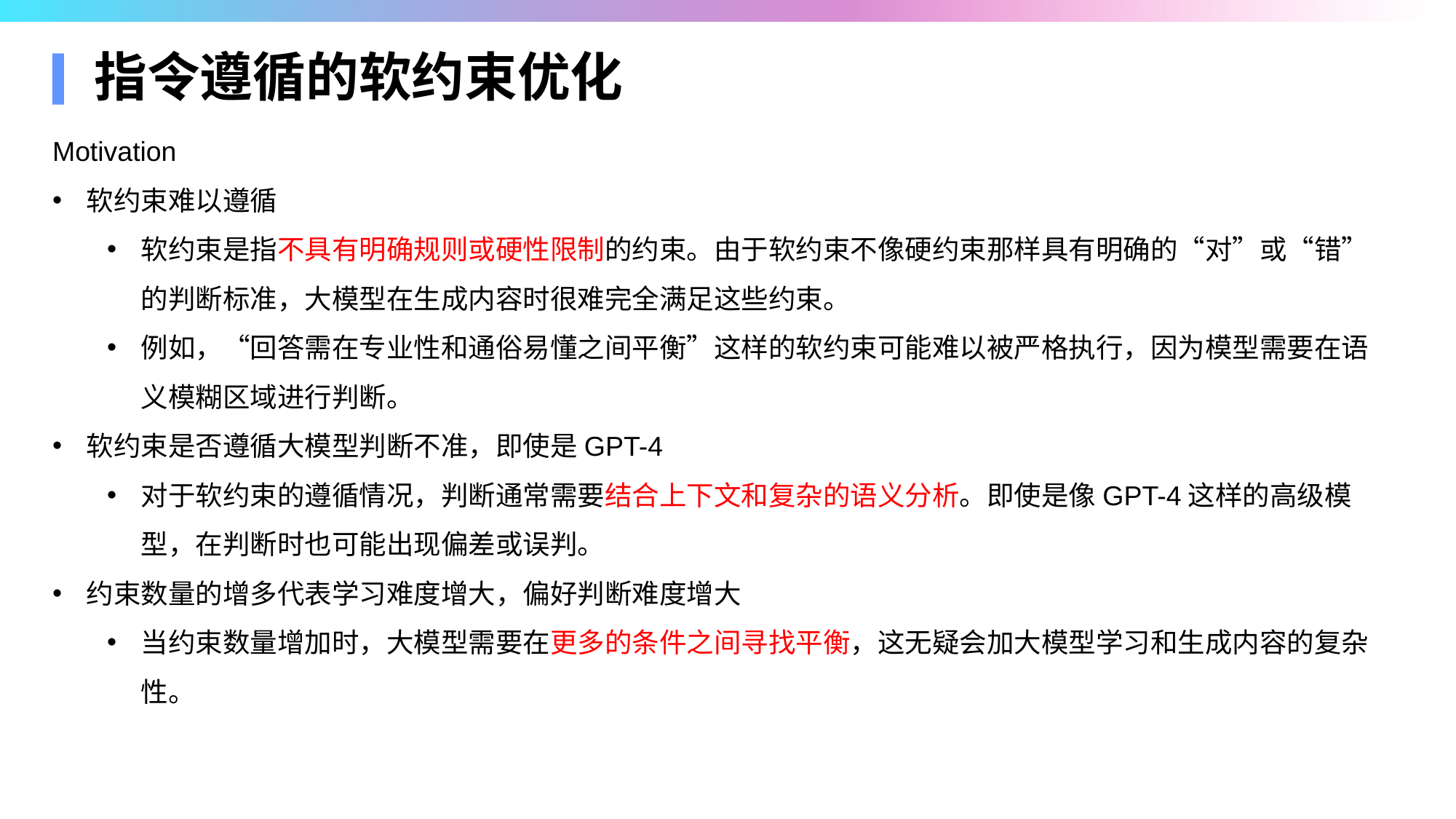

# 指令遵循的软约束优化
Motivation
软约束难以遵循
软约束是指不具有明确规则或硬性限制的约束。由于软约束不像硬约束那样具有明确的“对”或“错”的判断标准，大模型在生成内容时很难完全满足这些约束。
例如，“回答需在专业性和通俗易懂之间平衡”这样的软约束可能难以被严格执行，因为模型需要在语义模糊区域进行判断。
软约束是否遵循大模型判断不准，即使是GPT-4
对于软约束的遵循情况，判断通常需要结合上下文和复杂的语义分析。即使是像GPT-4这样的高级模型，在判断时也可能出现偏差或误判。
约束数量的增多代表学习难度增大，偏好判断难度增大
当约束数量增加时，大模型需要在更多的条件之间寻找平衡，这无疑会加大模型学习和生成内容的复杂性。